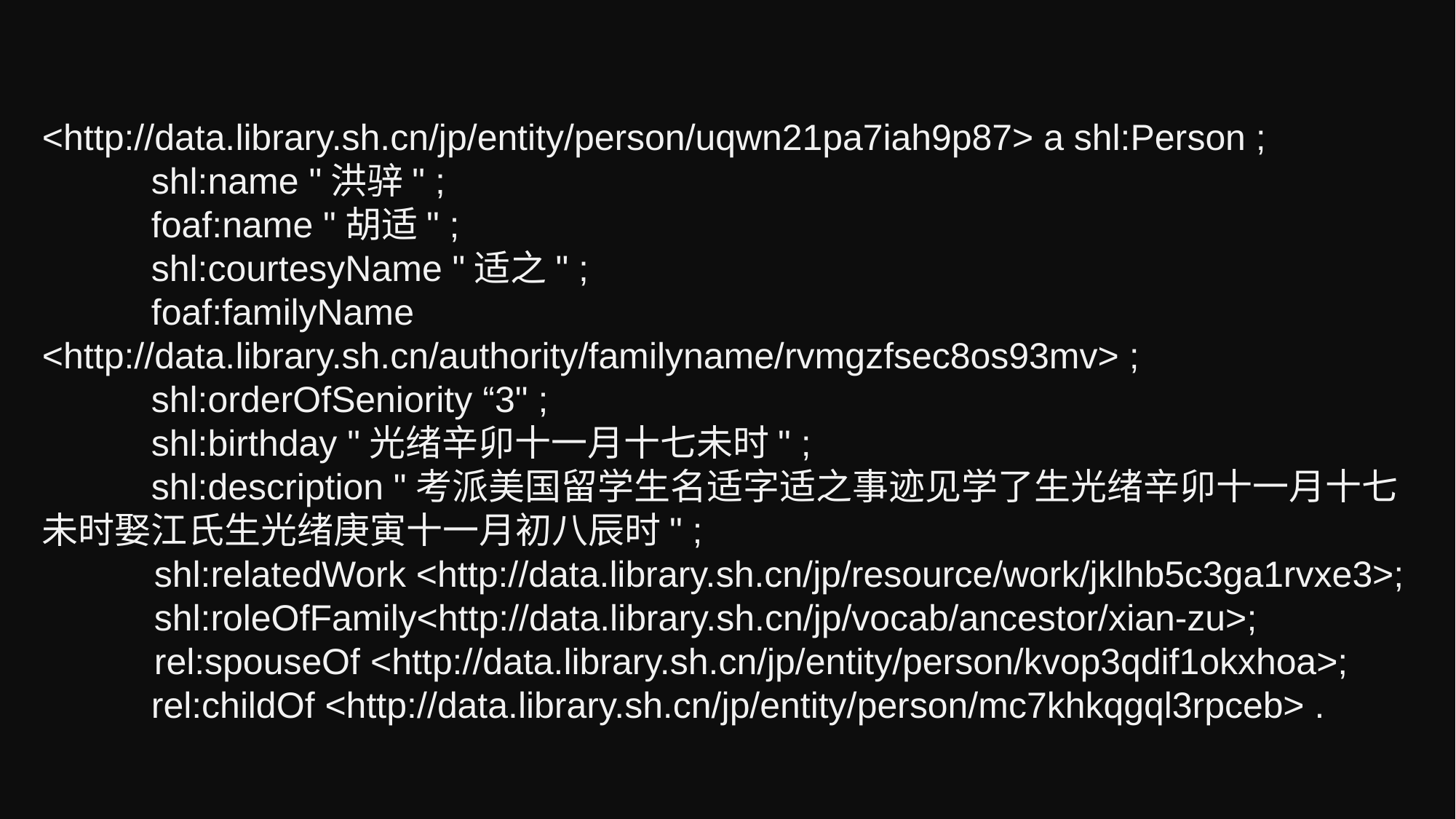

<http://data.library.sh.cn/jp/entity/person/uqwn21pa7iah9p87> a shl:Person ;
	shl:name "洪骍" ;
	foaf:name "胡适" ;
	shl:courtesyName "适之" ;
	foaf:familyName <http://data.library.sh.cn/authority/familyname/rvmgzfsec8os93mv> ;
	shl:orderOfSeniority “3" ;
	shl:birthday "光绪辛卯十一月十七未时" ;
	shl:description "考派美国留学生名适字适之事迹见学了生光绪辛卯十一月十七未时娶江氏生光绪庚寅十一月初八辰时" ;
           shl:relatedWork <http://data.library.sh.cn/jp/resource/work/jklhb5c3ga1rvxe3>;
           shl:roleOfFamily<http://data.library.sh.cn/jp/vocab/ancestor/xian-zu>;
           rel:spouseOf <http://data.library.sh.cn/jp/entity/person/kvop3qdif1okxhoa>;
	rel:childOf <http://data.library.sh.cn/jp/entity/person/mc7khkqgql3rpceb> .